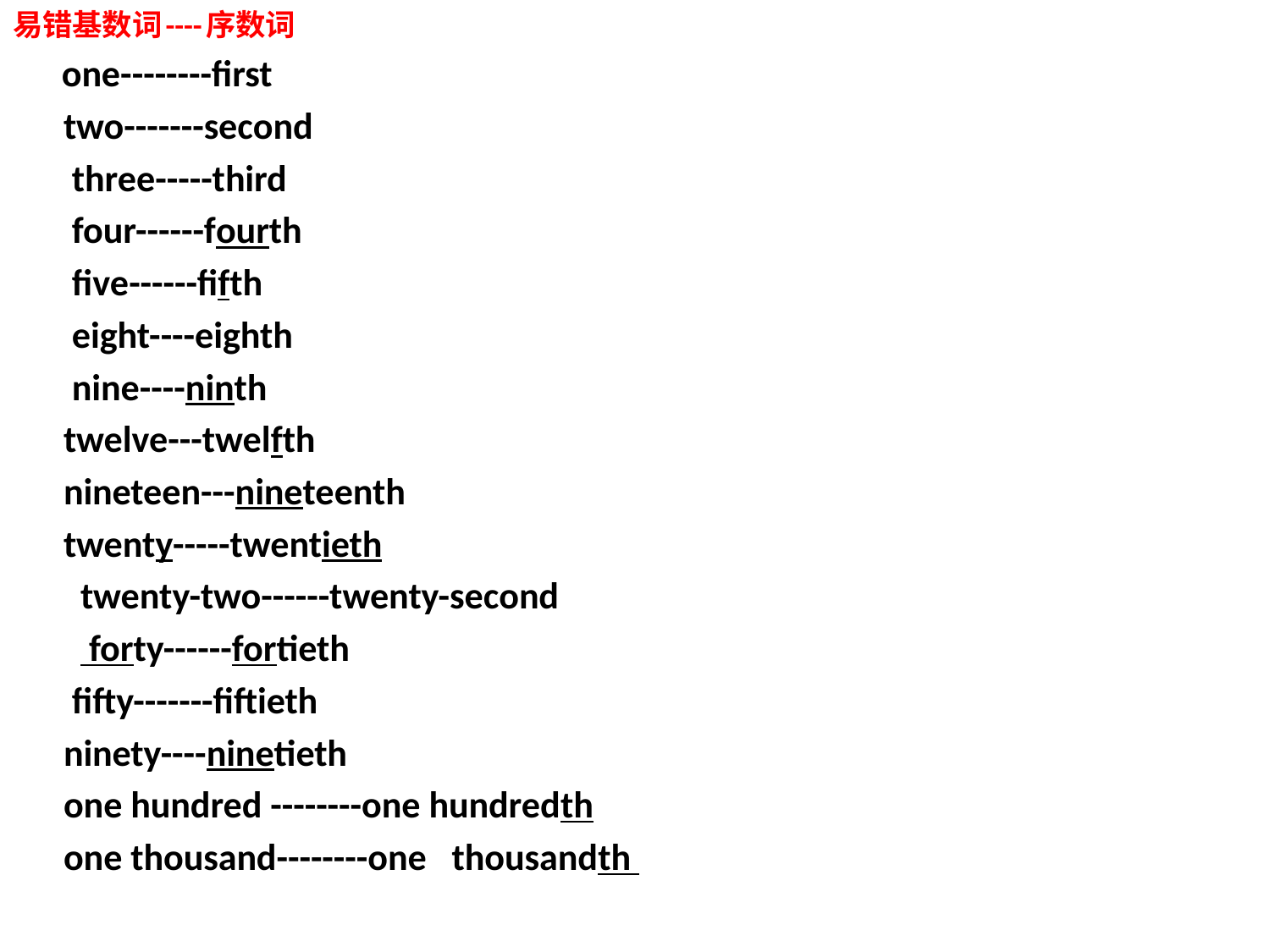

易错基数词----序数词
       one--------first
      two-------second
       three-----third
       four------fourth
       five------fifth
       eight----eighth
       nine----ninth
      twelve---twelfth
      nineteen---nineteenth
      twenty-----twentieth
        twenty-two------twenty-second
         forty------fortieth
       fifty-------fiftieth
      ninety----ninetieth
      one hundred --------one hundredth
      one thousand--------one   thousandth